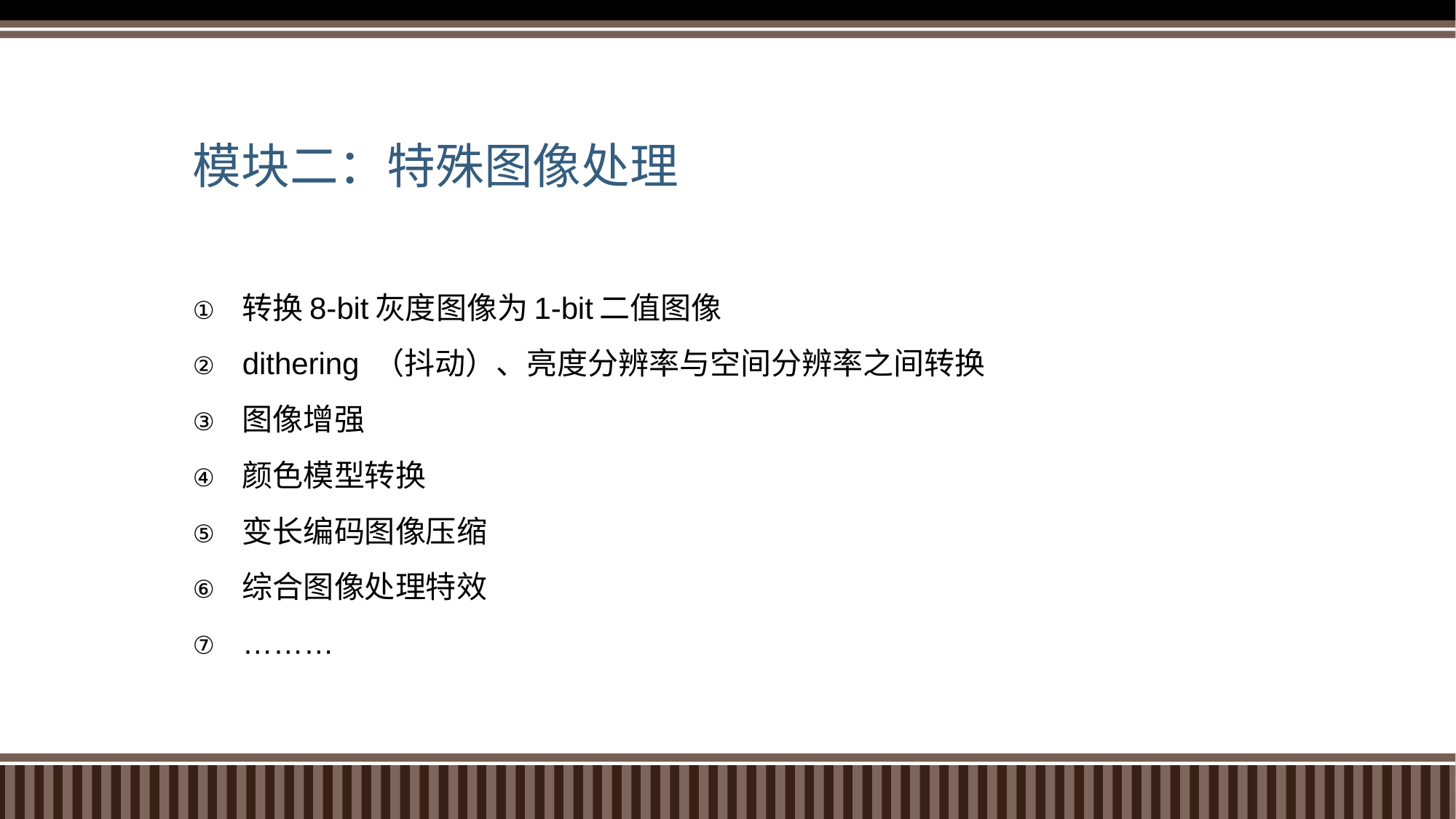

# 模块二：特殊图像处理

转换8-bit灰度图像为1-bit二值图像
dithering （抖动）、亮度分辨率与空间分辨率之间转换
图像增强
颜色模型转换
变长编码图像压缩
综合图像处理特效
………